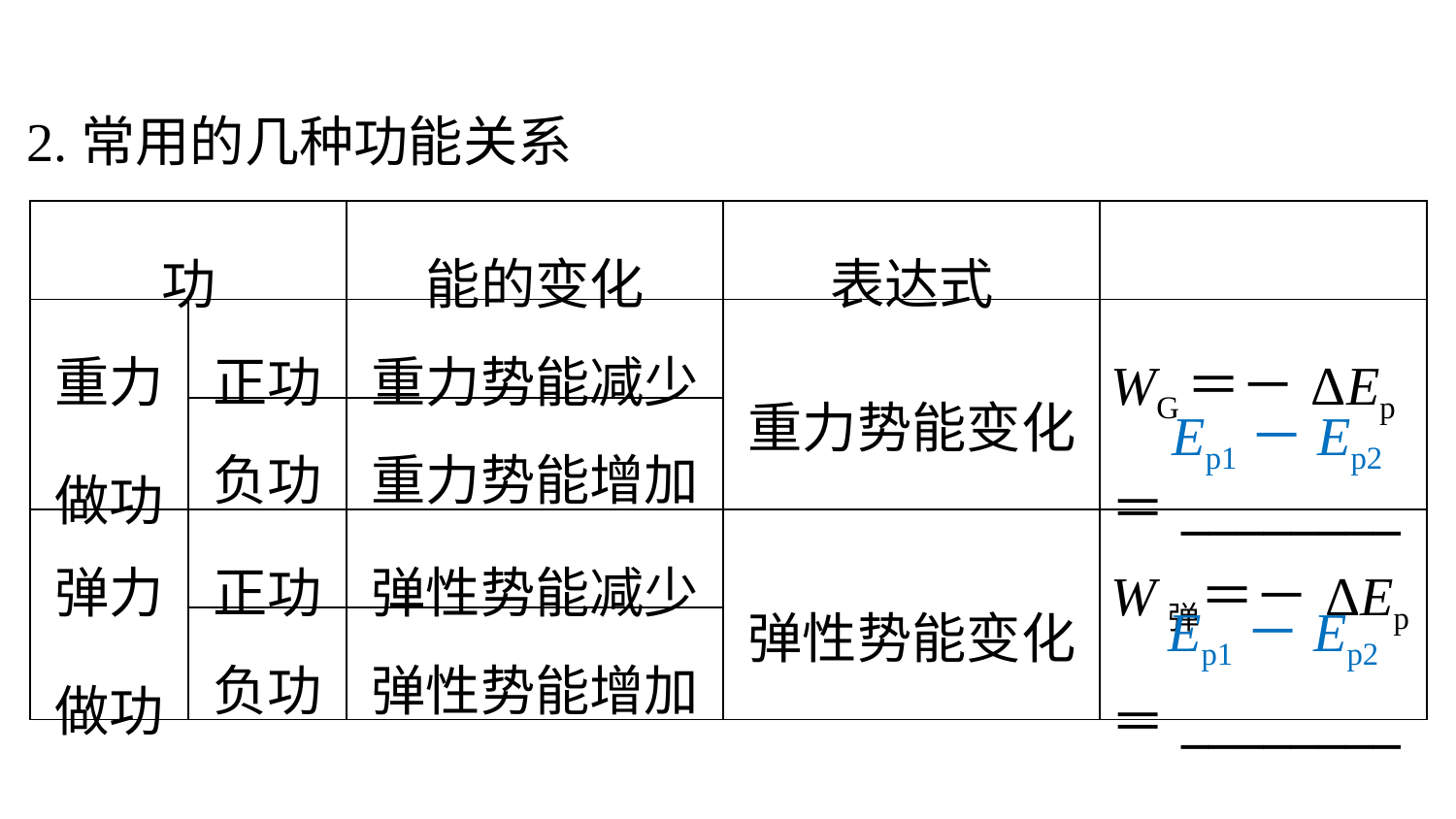

2.常用的几种功能关系
| 功 |  | 能的变化 | 表达式 |  |
| --- | --- | --- | --- | --- |
| 重力 做功 | 正功 | 重力势能减少 | 重力势能变化 | WG＝－ΔEp ＝\_\_\_\_\_\_\_\_ |
|  | 负功 | 重力势能增加 |  |  |
| 弹力 做功 | 正功 | 弹性势能减少 | 弹性势能变化 | W弹＝－ΔEp ＝\_\_\_\_\_\_\_\_ |
|  | 负功 | 弹性势能增加 |  |  |
Ep1－Ep2
Ep1－Ep2